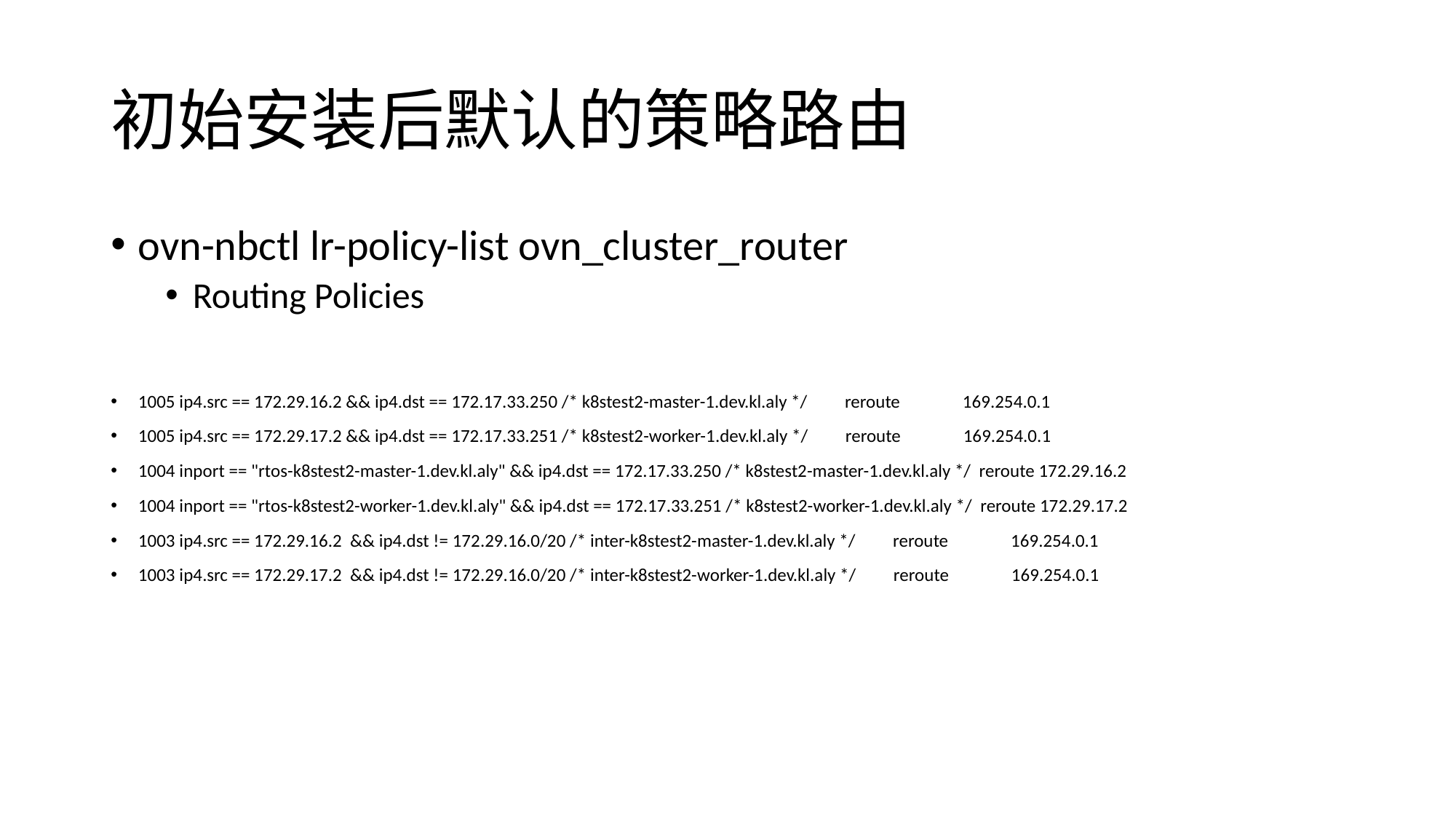

# 初始安装后默认的策略路由
ovn-nbctl lr-policy-list ovn_cluster_router
Routing Policies

1005 ip4.src == 172.29.16.2 && ip4.dst == 172.17.33.250 /* k8stest2-master-1.dev.kl.aly */         reroute               169.254.0.1
1005 ip4.src == 172.29.17.2 && ip4.dst == 172.17.33.251 /* k8stest2-worker-1.dev.kl.aly */         reroute               169.254.0.1
1004 inport == "rtos-k8stest2-master-1.dev.kl.aly" && ip4.dst == 172.17.33.250 /* k8stest2-master-1.dev.kl.aly */  reroute 172.29.16.2
1004 inport == "rtos-k8stest2-worker-1.dev.kl.aly" && ip4.dst == 172.17.33.251 /* k8stest2-worker-1.dev.kl.aly */  reroute 172.29.17.2
1003 ip4.src == 172.29.16.2  && ip4.dst != 172.29.16.0/20 /* inter-k8stest2-master-1.dev.kl.aly */         reroute               169.254.0.1
1003 ip4.src == 172.29.17.2  && ip4.dst != 172.29.16.0/20 /* inter-k8stest2-worker-1.dev.kl.aly */         reroute               169.254.0.1